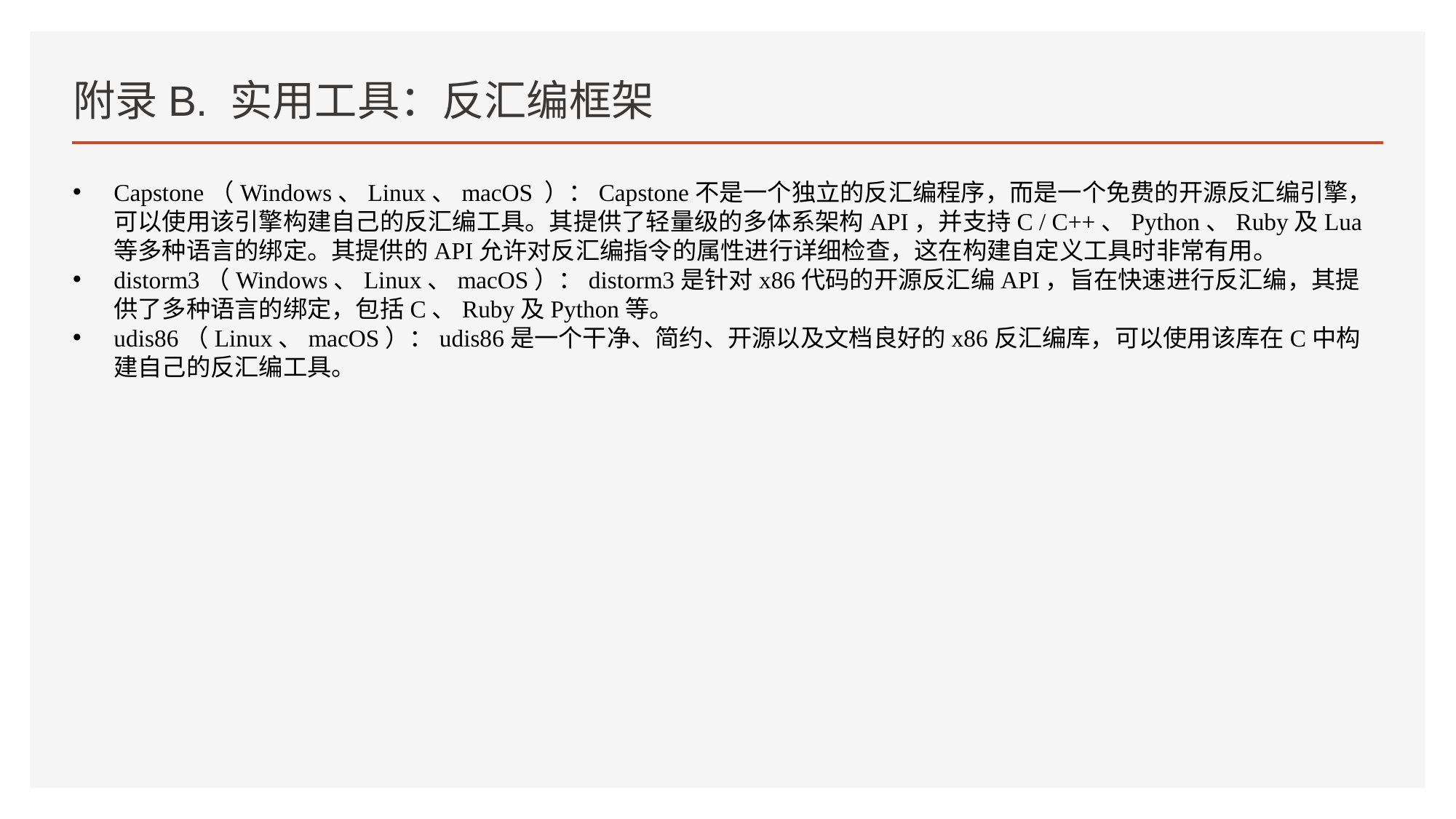

# 附录B. 实用工具：反汇编框架
Capstone（Windows、Linux、macOS ）：Capstone不是一个独立的反汇编程序，而是一个免费的开源反汇编引擎，可以使用该引擎构建自己的反汇编工具。其提供了轻量级的多体系架构API，并支持C / C++、Python、Ruby及Lua等多种语言的绑定。其提供的API允许对反汇编指令的属性进行详细检查，这在构建自定义工具时非常有用。
distorm3（Windows、Linux、macOS）：distorm3是针对x86代码的开源反汇编API，旨在快速进行反汇编，其提供了多种语言的绑定，包括C、Ruby及Python等。
udis86（Linux、macOS）：udis86是一个干净、简约、开源以及文档良好的x86反汇编库，可以使用该库在C中构建自己的反汇编工具。